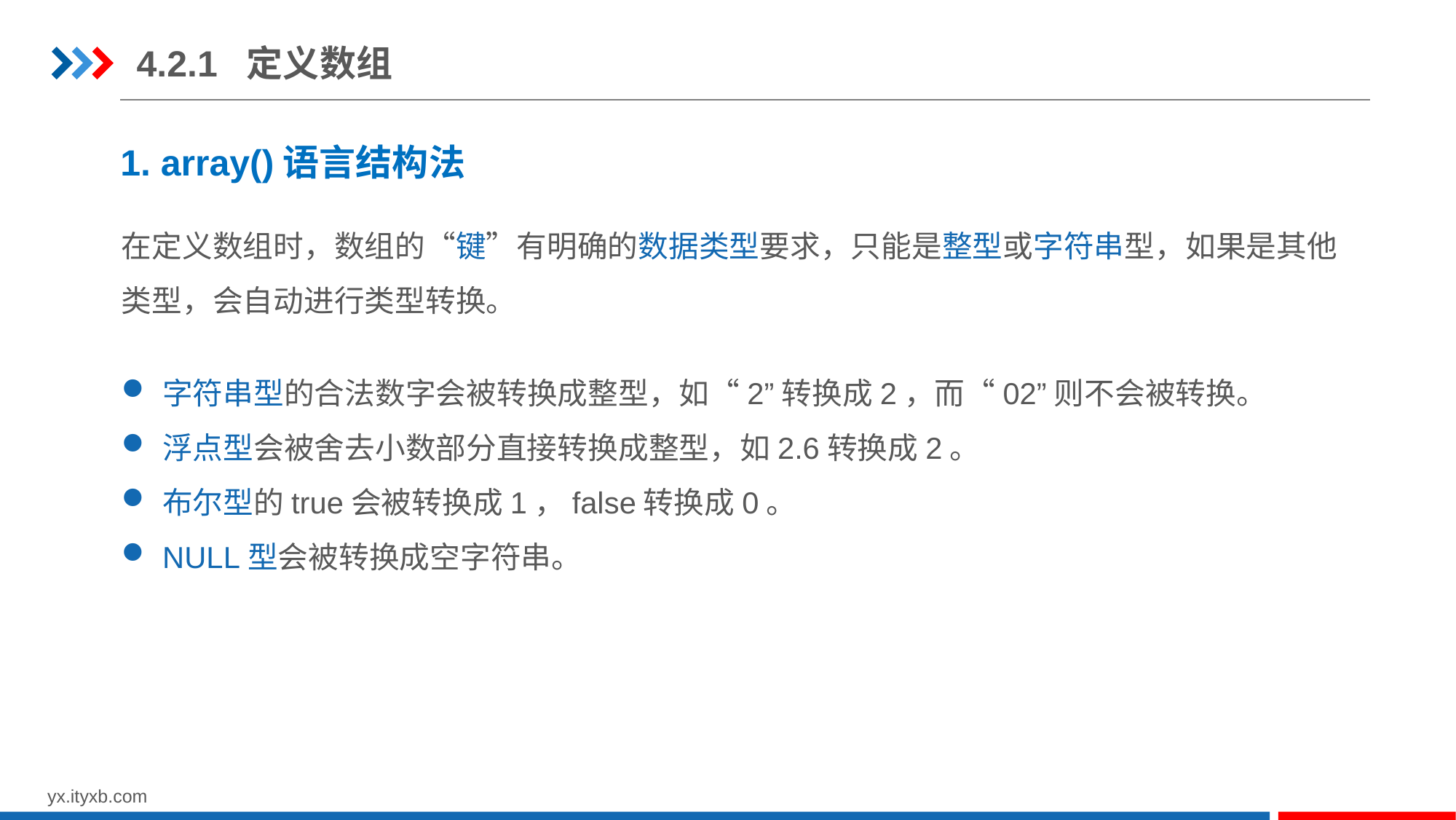

4.2.1  定义数组
1. array()语言结构法
在定义数组时，数组的“键”有明确的数据类型要求，只能是整型或字符串型，如果是其他类型，会自动进行类型转换。

字符串型的合法数字会被转换成整型，如“2”转换成2，而“02”则不会被转换。
浮点型会被舍去小数部分直接转换成整型，如2.6转换成2。
布尔型的true会被转换成1，false转换成0。
NULL型会被转换成空字符串。